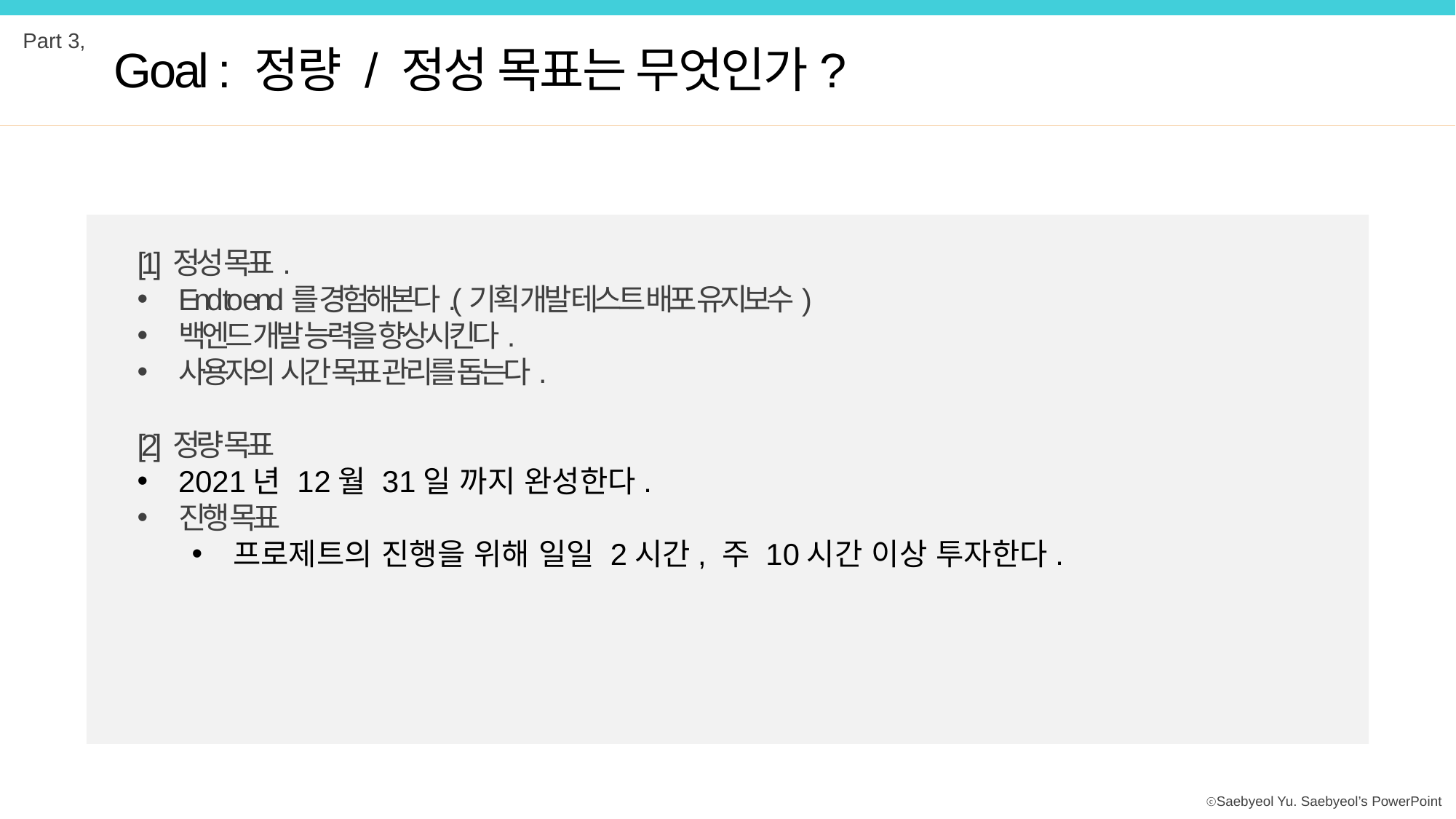

Part 3,
Goal : 정량 / 정성 목표는 무엇인가?

[1] 정성 목표.
End to end를 경험해본다.(기획 개발 테스트 배포 유지보수)
백엔드 개발 능력을 향상시킨다.
사용자의  시간 목표 관리를 돕는다.

[2] 정량 목표
2021년 12월 31일 까지 완성한다.
진행 목표
프로제트의 진행을 위해 일일 2시간, 주 10시간 이상 투자한다.